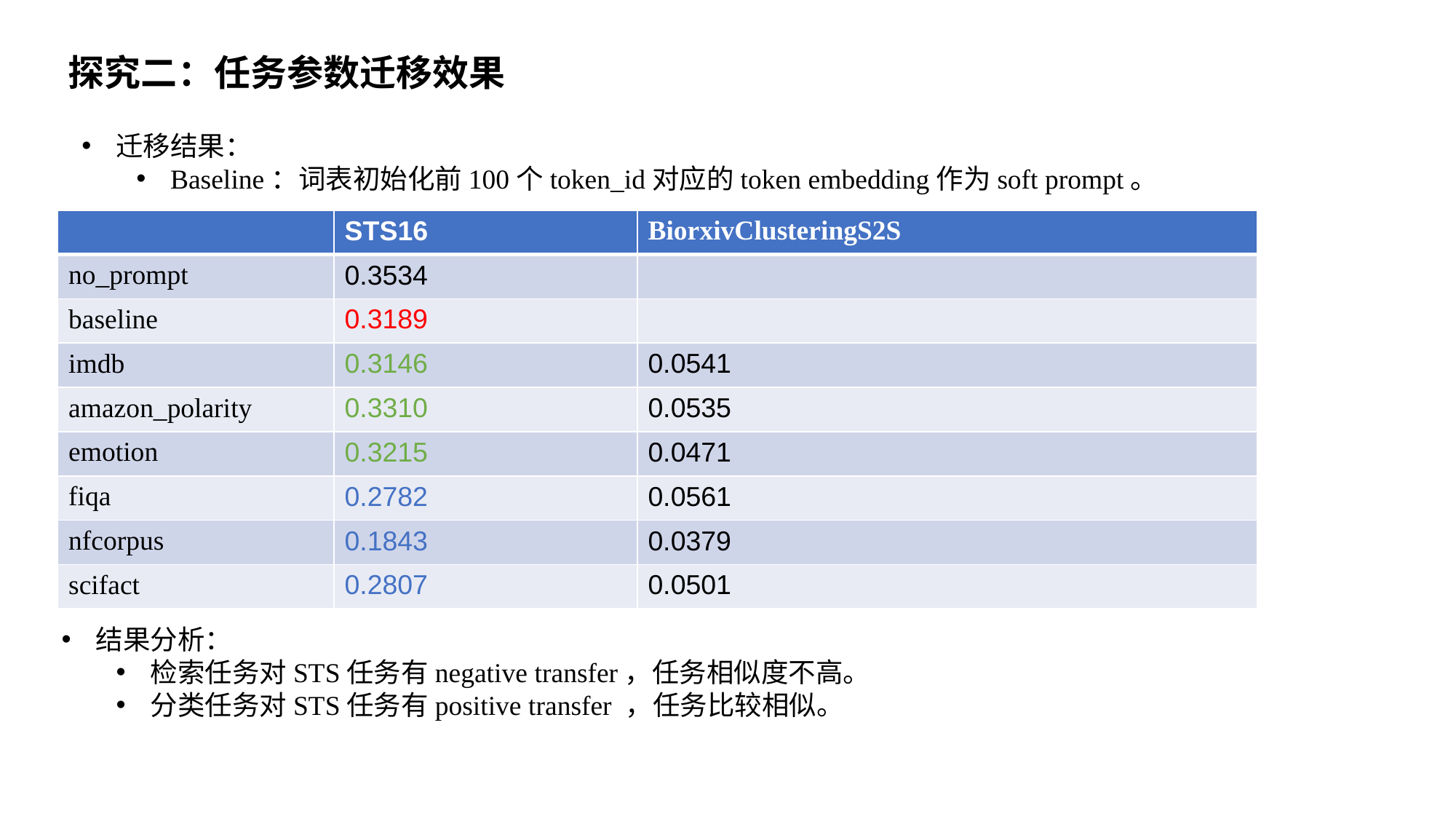

探究二：任务参数迁移效果
迁移结果：
Baseline：词表初始化前100个token_id对应的token embedding作为soft prompt。

|  | STS16 | BiorxivClusteringS2S |
| --- | --- | --- |
| no\_prompt | 0.3534 |  |
| baseline | 0.3189 |  |
| imdb | 0.3146 | 0.0541 |
| amazon\_polarity | 0.3310 | 0.0535 |
| emotion | 0.3215 | 0.0471 |
| fiqa | 0.2782 | 0.0561 |
| nfcorpus | 0.1843 | 0.0379 |
| scifact | 0.2807 | 0.0501 |

结果分析：
检索任务对STS任务有negative transfer，任务相似度不高。
分类任务对STS任务有positive transfer ，任务比较相似。